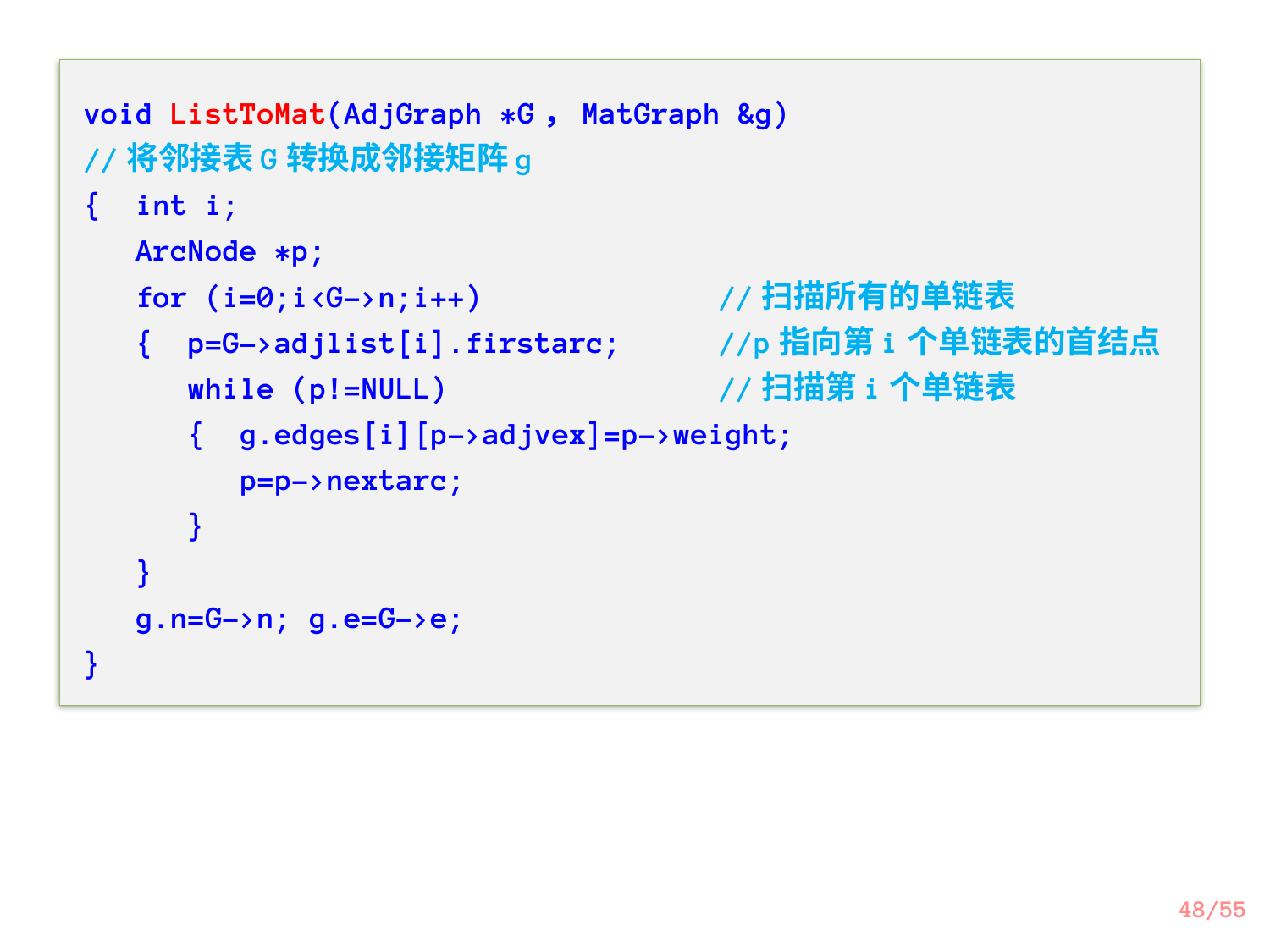

void ListToMat(AdjGraph *G，MatGraph &g)
//将邻接表G转换成邻接矩阵g
{  int i;
   ArcNode *p;
   for (i=0;i<G->n;i++)		//扫描所有的单链表
   {  p=G->adjlist[i].firstarc;	//p指向第i个单链表的首结点
      while (p!=NULL)			//扫描第i个单链表
      {  g.edges[i][p->adjvex]=p->weight;
         p=p->nextarc;
      }
   }
   g.n=G->n; g.e=G->e;
}
48/55